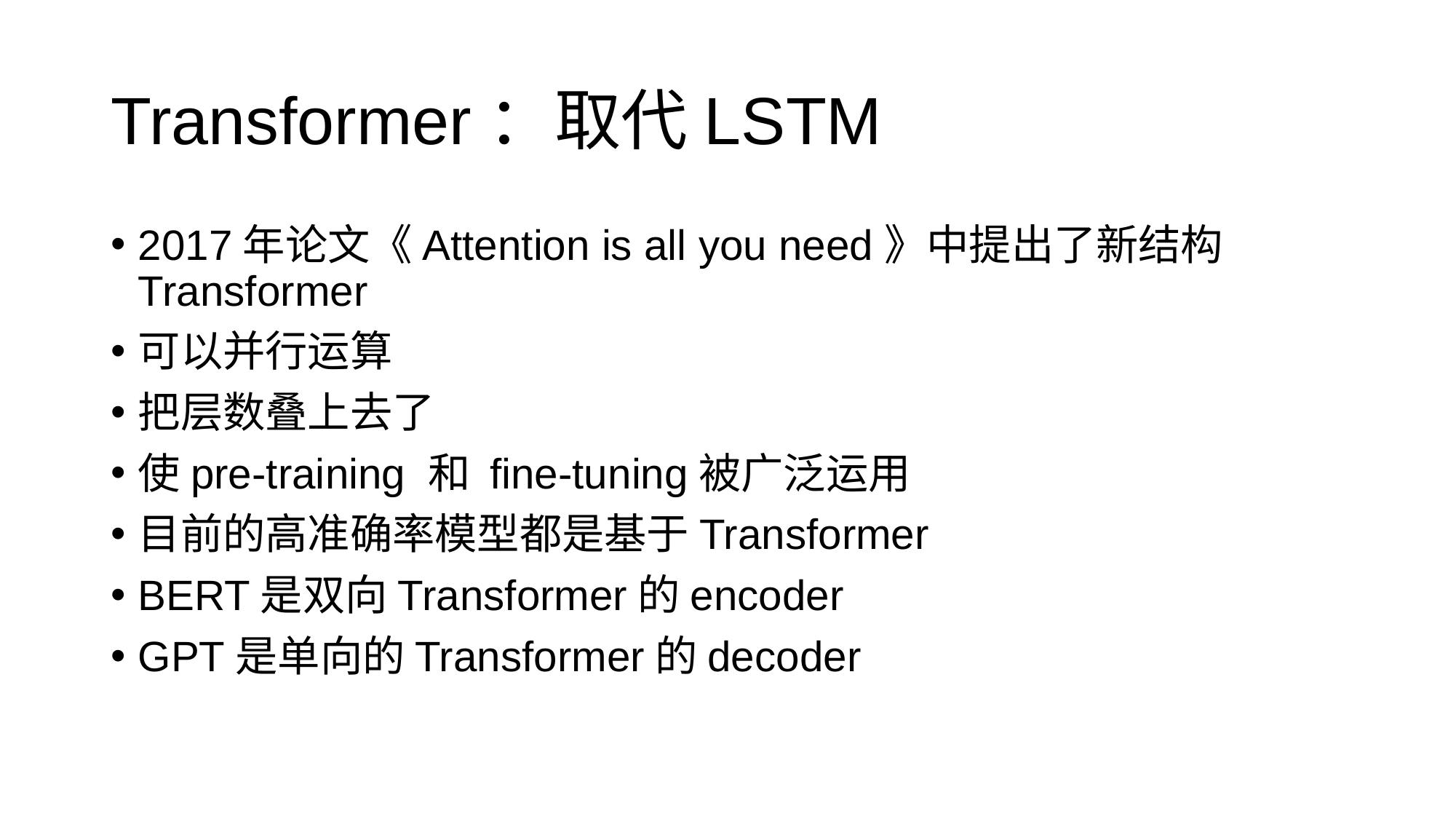

# Transformer：取代LSTM
2017年论文《Attention is all you need》中提出了新结构Transformer
可以并行运算
把层数叠上去了
使pre-training 和 fine-tuning被广泛运用
目前的高准确率模型都是基于Transformer
BERT是双向Transformer的encoder
GPT是单向的Transformer的decoder